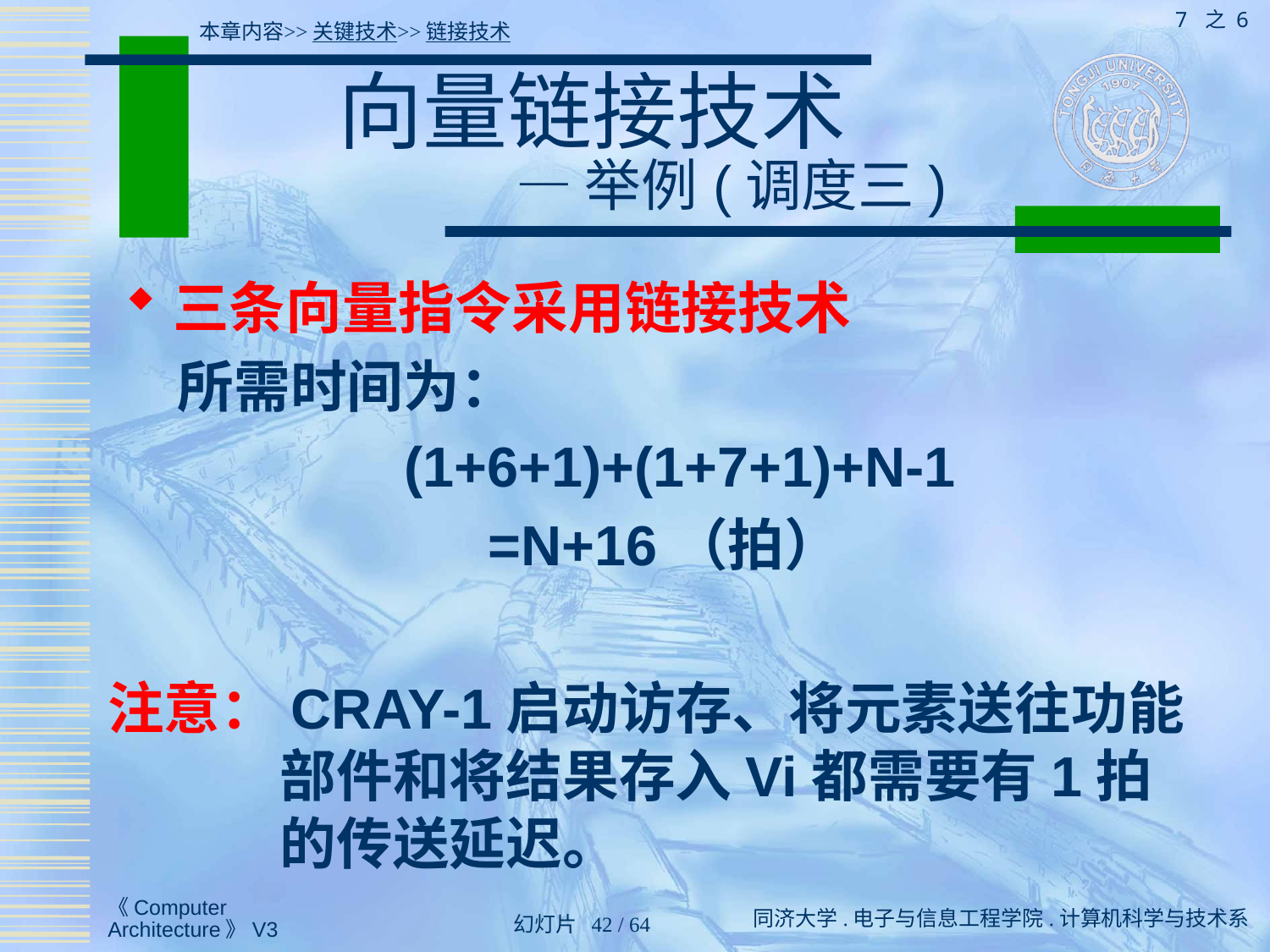

7 之 6
本章内容>>关键技术>>链接技术
# 向量链接技术 — 举例(调度三)
三条向量指令采用链接技术
   所需时间为：
  (1+6+1)+(1+7+1)+N-1
=N+16（拍）
注意：CRAY-1启动访存、将元素送往功能部件和将结果存入Vi都需要有1拍的传送延迟。